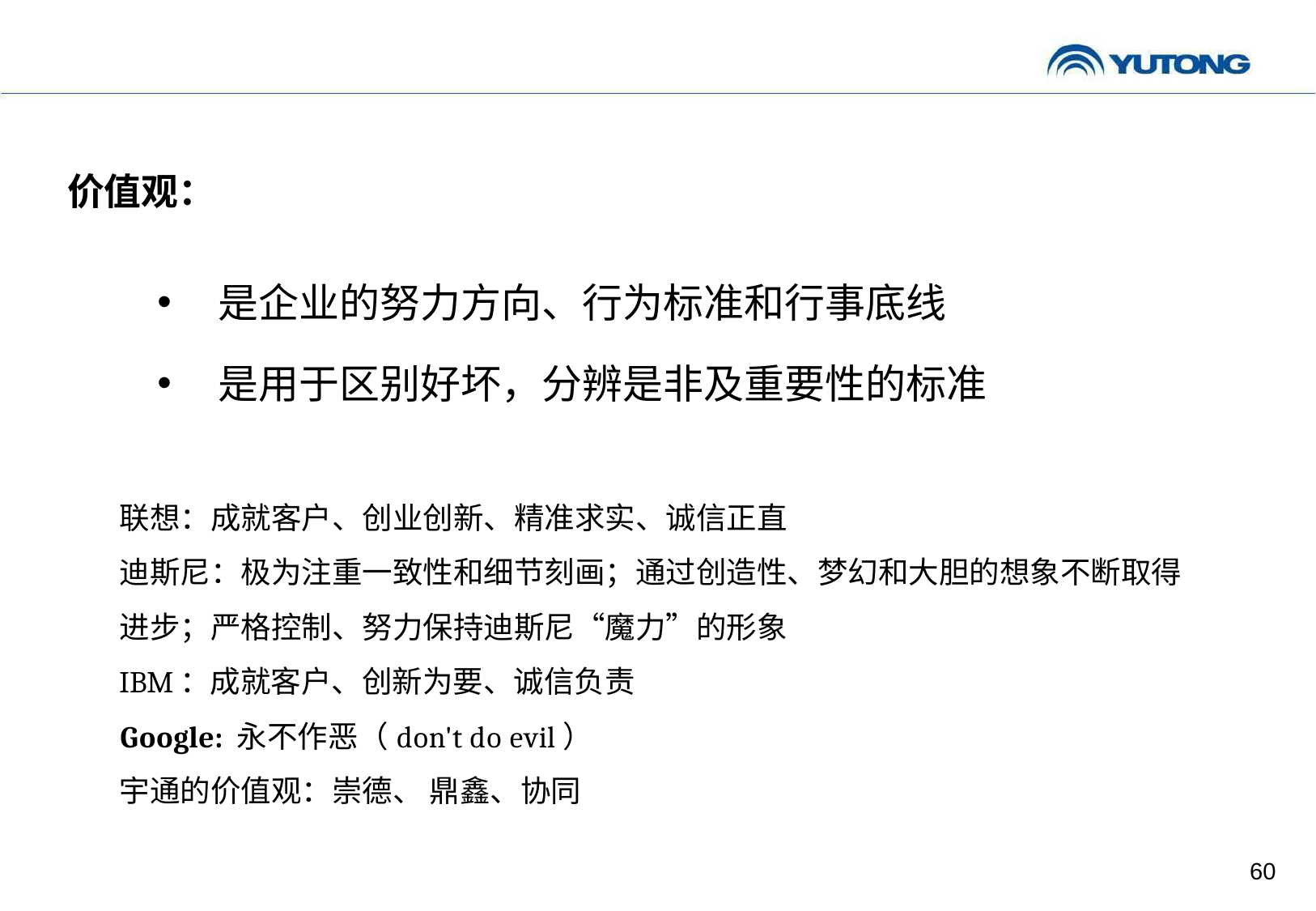

价值观：
是企业的努力方向、行为标准和行事底线
是用于区别好坏，分辨是非及重要性的标准
联想：成就客户、创业创新、精准求实、诚信正直
迪斯尼：极为注重一致性和细节刻画；通过创造性、梦幻和大胆的想象不断取得进步；严格控制、努力保持迪斯尼“魔力”的形象
IBM：成就客户、创新为要、诚信负责
Google: 永不作恶（don't do evil）
宇通的价值观：崇德、 鼎鑫、协同
60